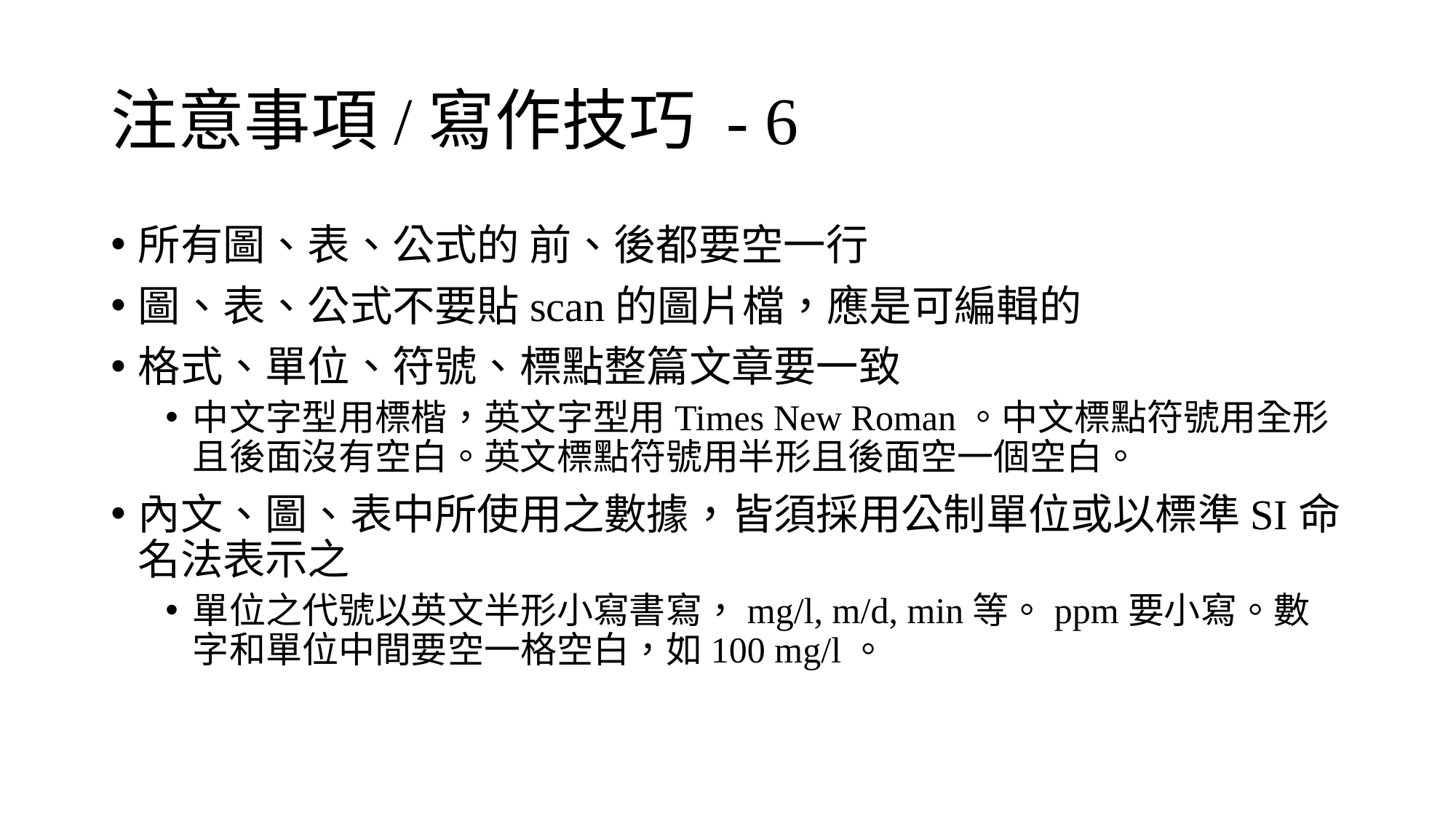

# 注意事項/寫作技巧 - 6
所有圖、表、公式的 前、後都要空一行
圖、表、公式不要貼scan的圖片檔，應是可編輯的
格式、單位、符號、標點整篇文章要一致
中文字型用標楷，英文字型用Times New Roman。中文標點符號用全形且後面沒有空白。英文標點符號用半形且後面空一個空白。
內文、圖、表中所使用之數據，皆須採用公制單位或以標準SI命名法表示之
單位之代號以英文半形小寫書寫，mg/l, m/d, min等。ppm要小寫。數字和單位中間要空一格空白，如100 mg/l。